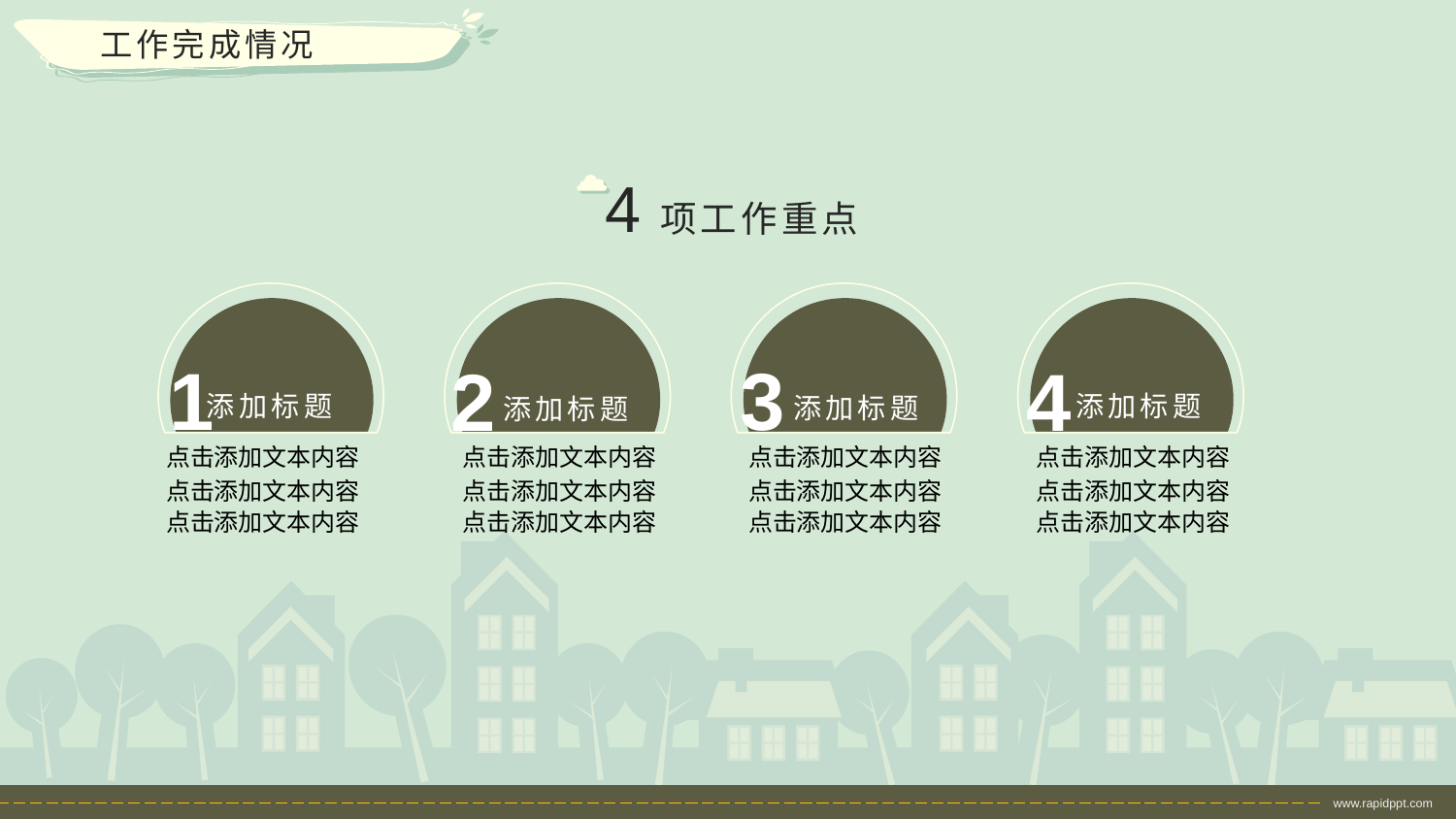

工作完成情况
4项工作重点

添加标题
点击添加文本内容
点击添加文本内容
点击添加文本内容
1

添加标题
点击添加文本内容
点击添加文本内容
点击添加文本内容
2

添加标题
点击添加文本内容
点击添加文本内容
点击添加文本内容
3

添加标题
点击添加文本内容
点击添加文本内容
点击添加文本内容
4